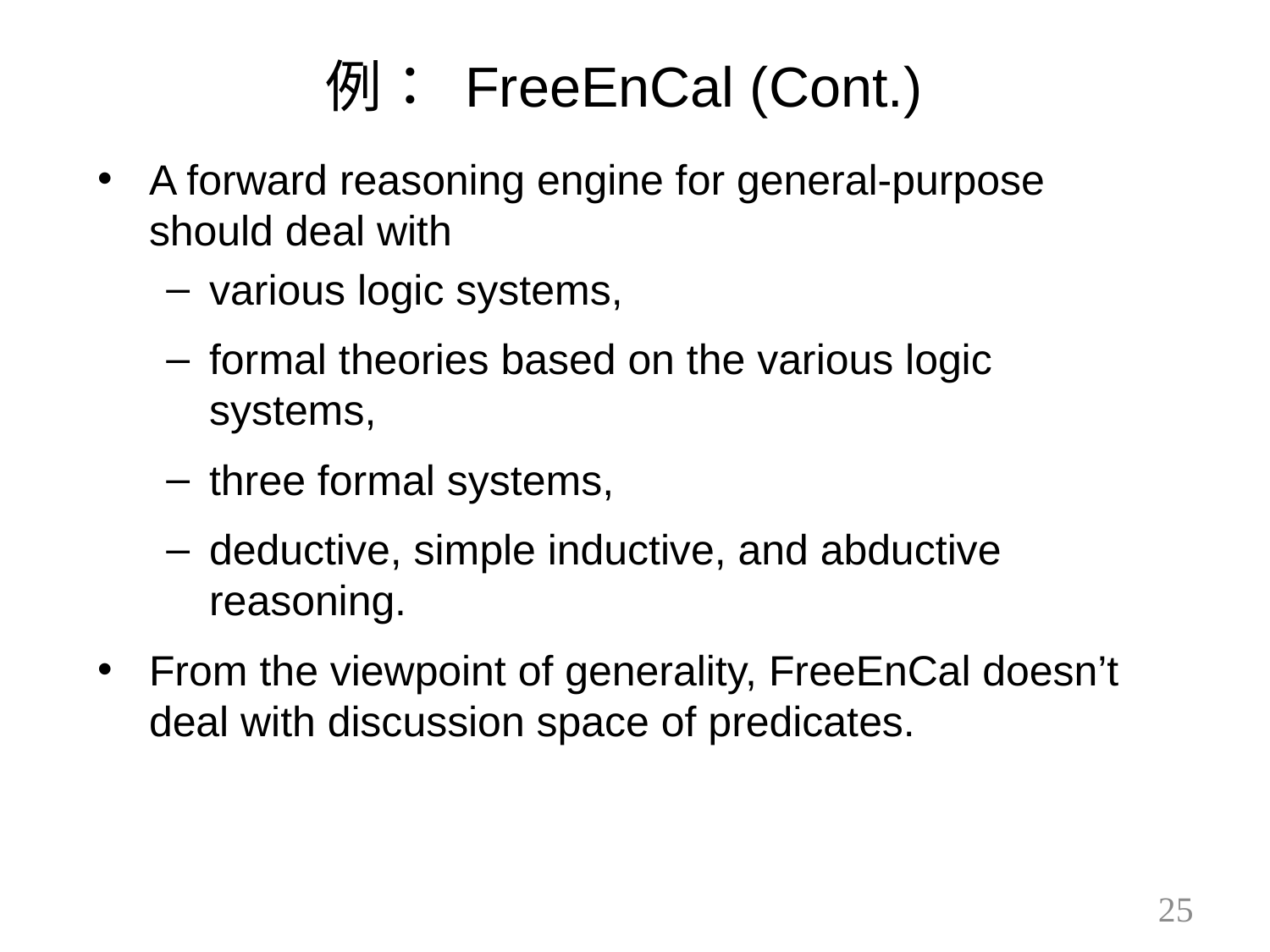

# 例： FreeEnCal (Cont.)
A forward reasoning engine for general-purpose should deal with
various logic systems,
formal theories based on the various logic systems,
three formal systems,
deductive, simple inductive, and abductive reasoning.
From the viewpoint of generality, FreeEnCal doesn’t deal with discussion space of predicates.
25